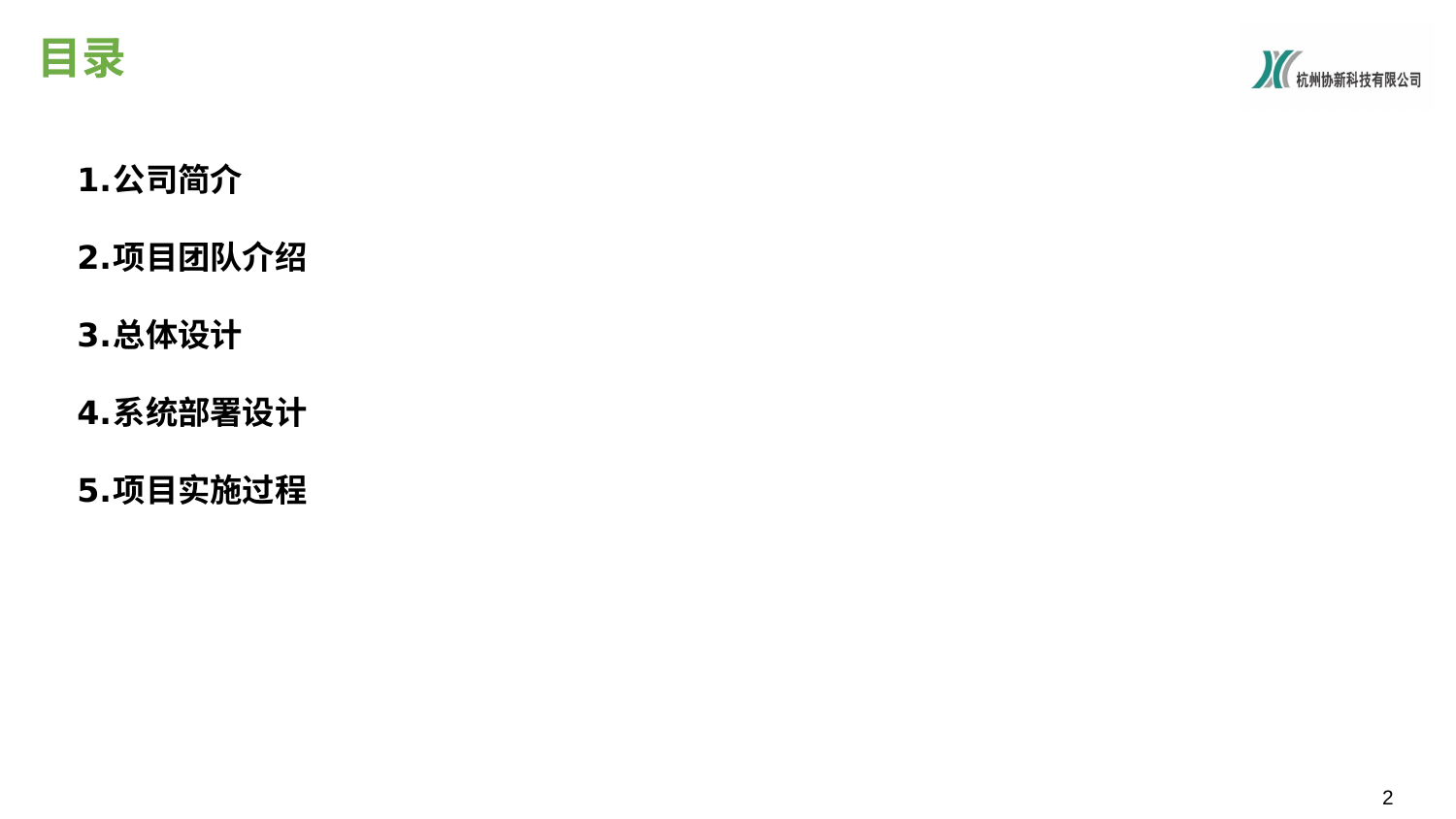

# 目录
公司简介
项目团队介绍
总体设计
系统部署设计
项目实施过程
2